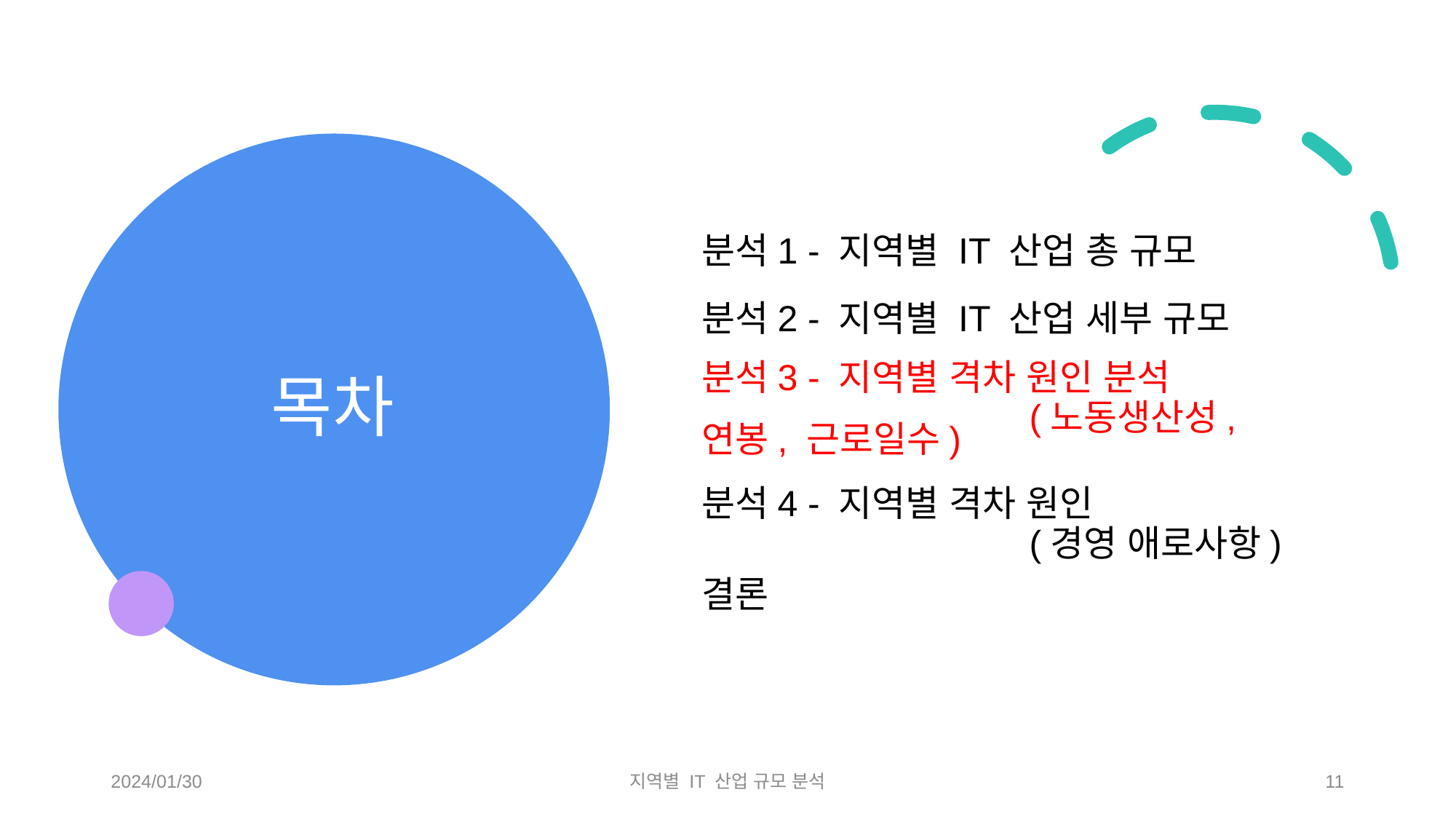

# 목차
분석1 - 지역별 IT 산업 총 규모
분석2 - 지역별 IT 산업 세부 규모
분석3 - 지역별 격차 원인 분석
			(노동생산성,연봉, 근로일수)
분석4 - 지역별 격차 원인
			(경영 애로사항)
결론
2024/01/30
지역별 IT 산업 규모 분석
11